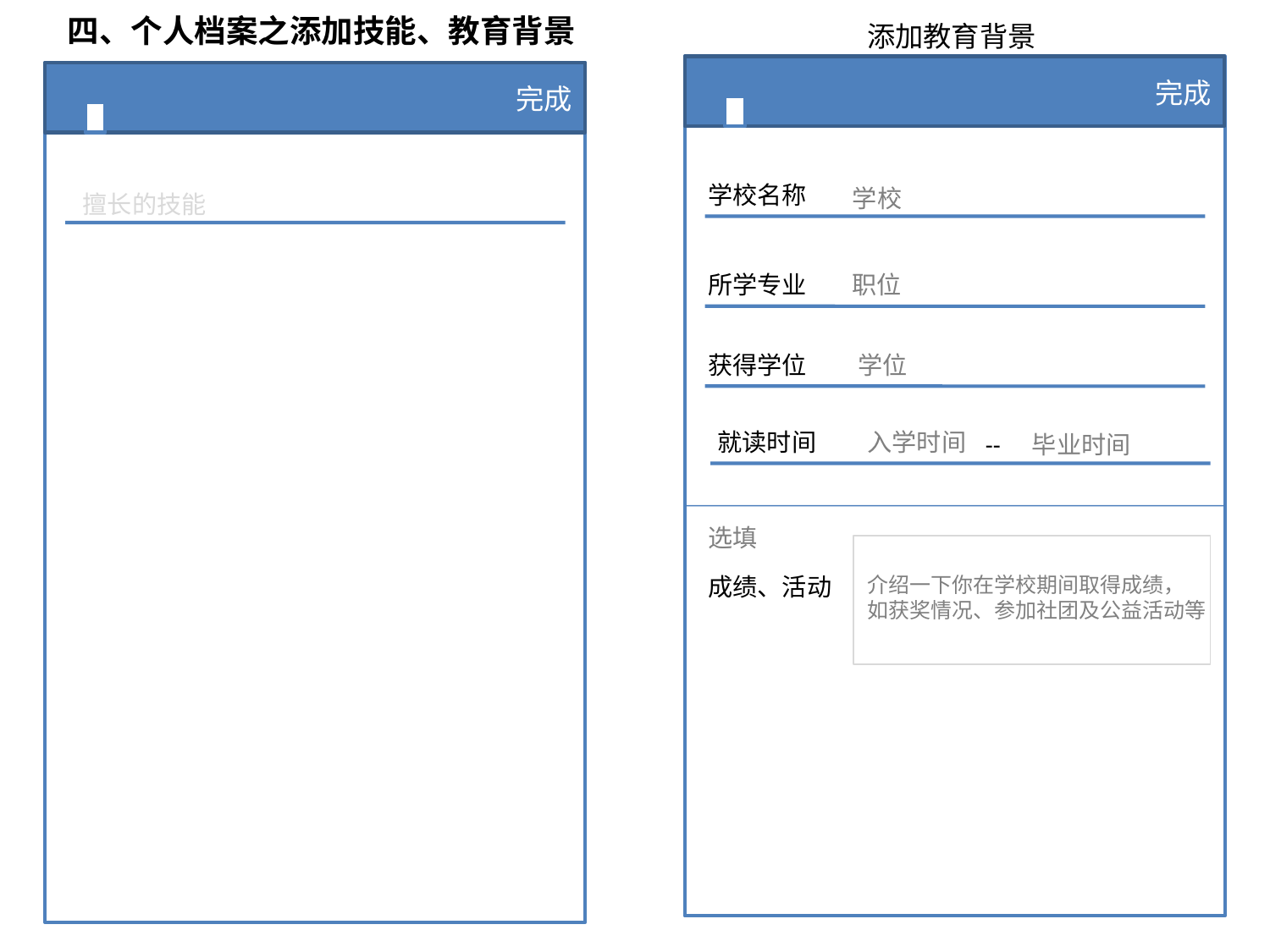

四、个人档案之添加技能、教育背景
添加教育背景

完成
完成

学校名称
学校
擅长的技能

所学专业
职位

获得学位
学位

就读时间
入学时间
--
毕业时间

选填

成绩、活动
介绍一下你在学校期间取得成绩，
如获奖情况、参加社团及公益活动等
发送消息
关注
发送消息
关注